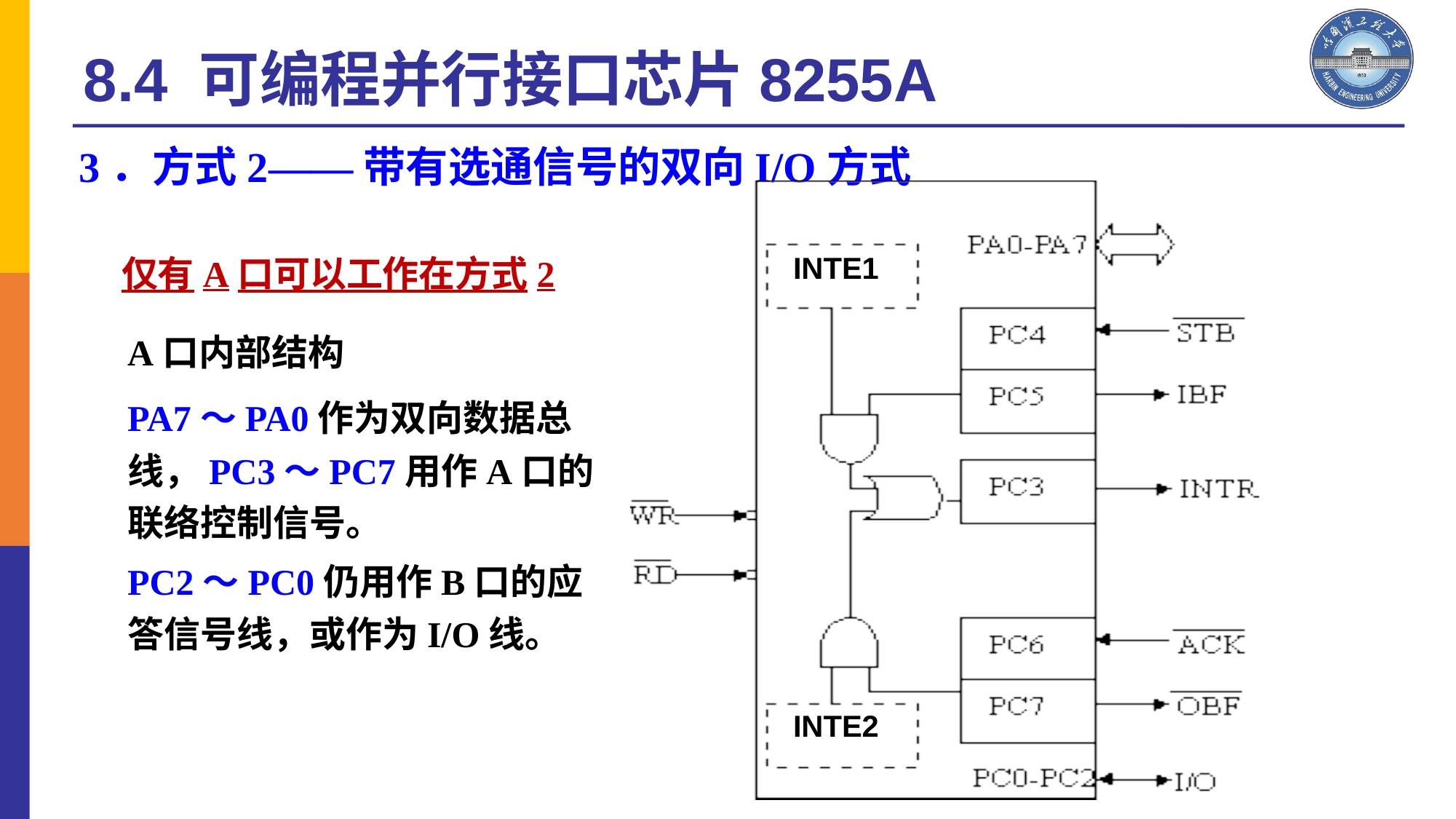

8.4 可编程并行接口芯片8255A
中国科学技术大学电子工程与信息科学系
3．方式2——带有选通信号的双向I/O方式

仅有A口可以工作在方式2

INTE1
A口内部结构
PA7～PA0作为双向数据总线，PC3～PC7用作A口的联络控制信号。
PC2～PC0仍用作B口的应答信号线，或作为I/O线。
INTE2